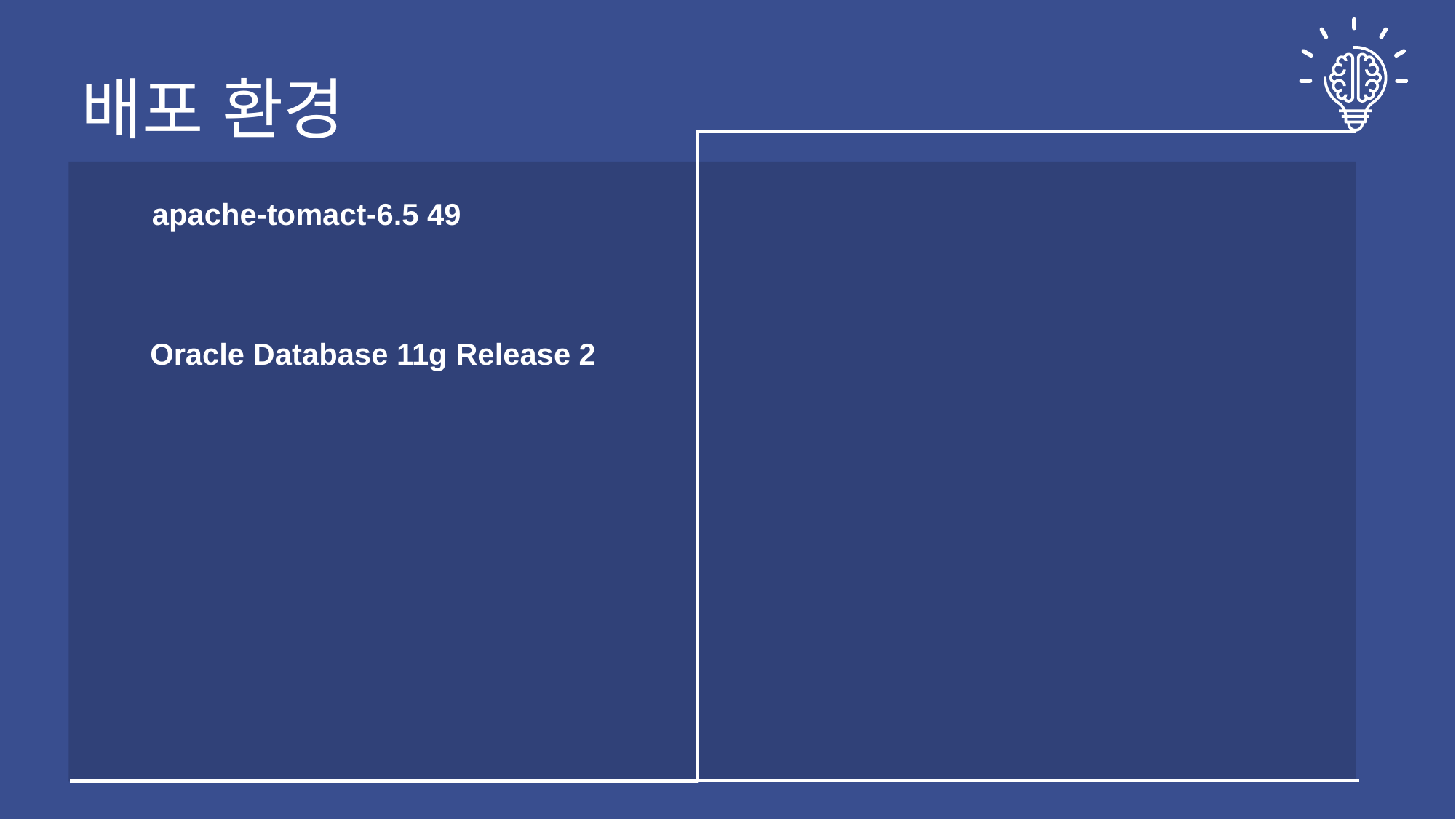

배포 환경

apache-tomact-6.5 49
Oracle Database 11g Release 2